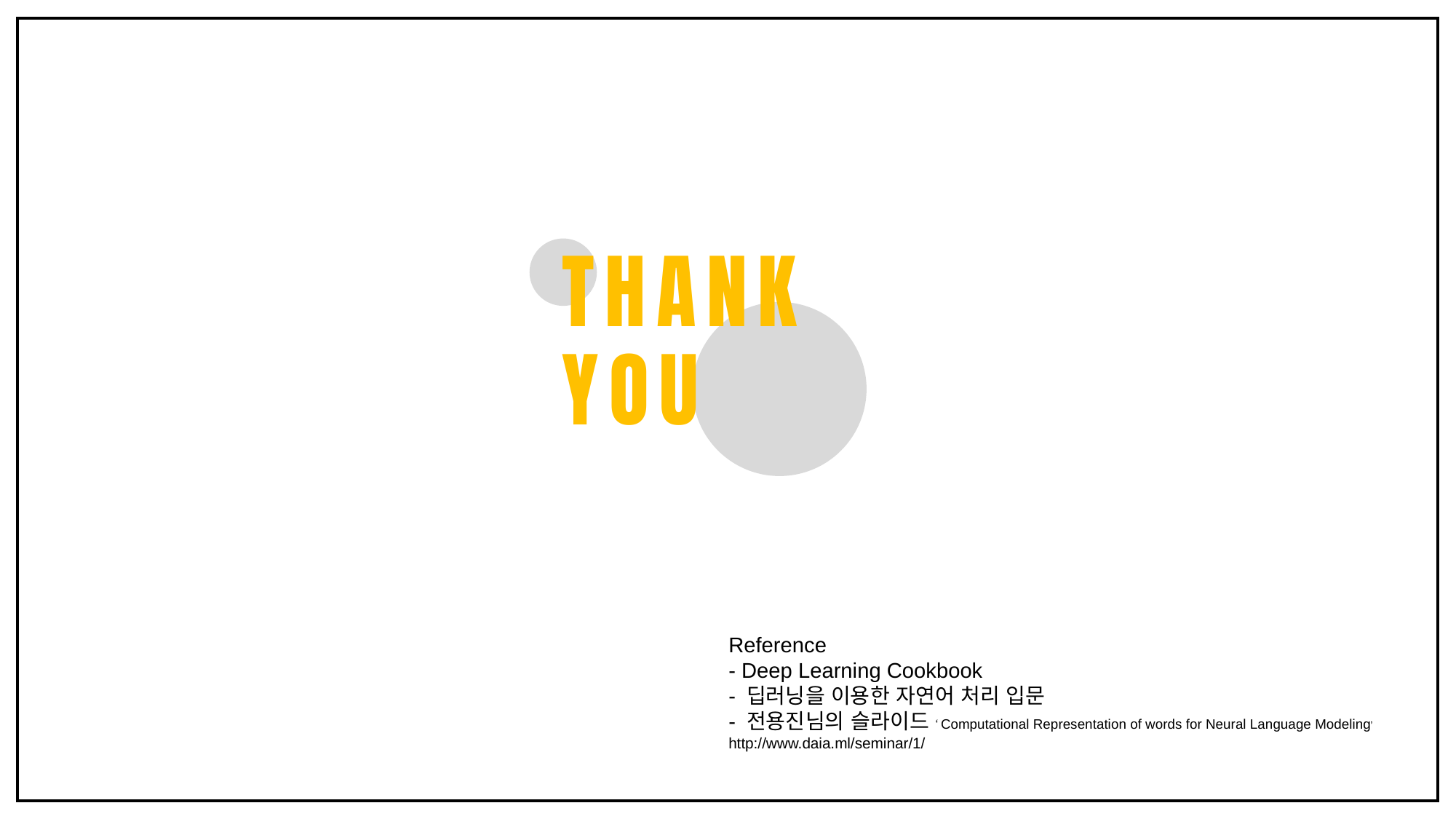

THANK
YOU

Reference
- Deep Learning Cookbook
- 딥러닝을 이용한 자연어 처리 입문
- 전용진님의 슬라이드 ‘Computational Representation of words for Neural Language Modeling’
http://www.daia.ml/seminar/1/